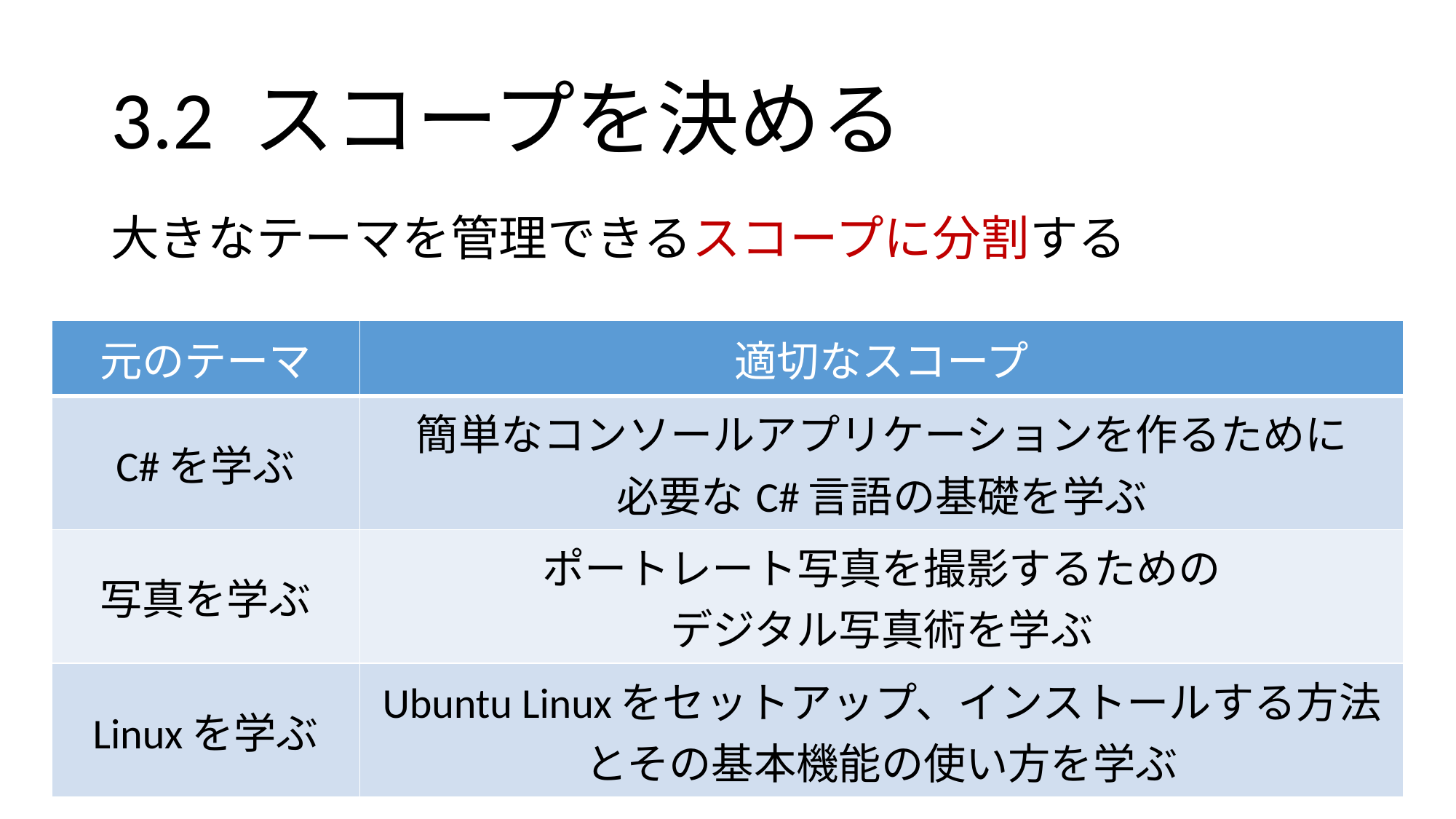

# 3.2 スコープを決める
大きなテーマを管理できるスコープに分割する
| 元のテーマ | 適切なスコープ |
| --- | --- |
| C#を学ぶ | 簡単なコンソールアプリケーションを作るために 必要なC#言語の基礎を学ぶ |
| 写真を学ぶ | ポートレート写真を撮影するための デジタル写真術を学ぶ |
| Linuxを学ぶ | Ubuntu Linuxをセットアップ、インストールする方法 とその基本機能の使い方を学ぶ |